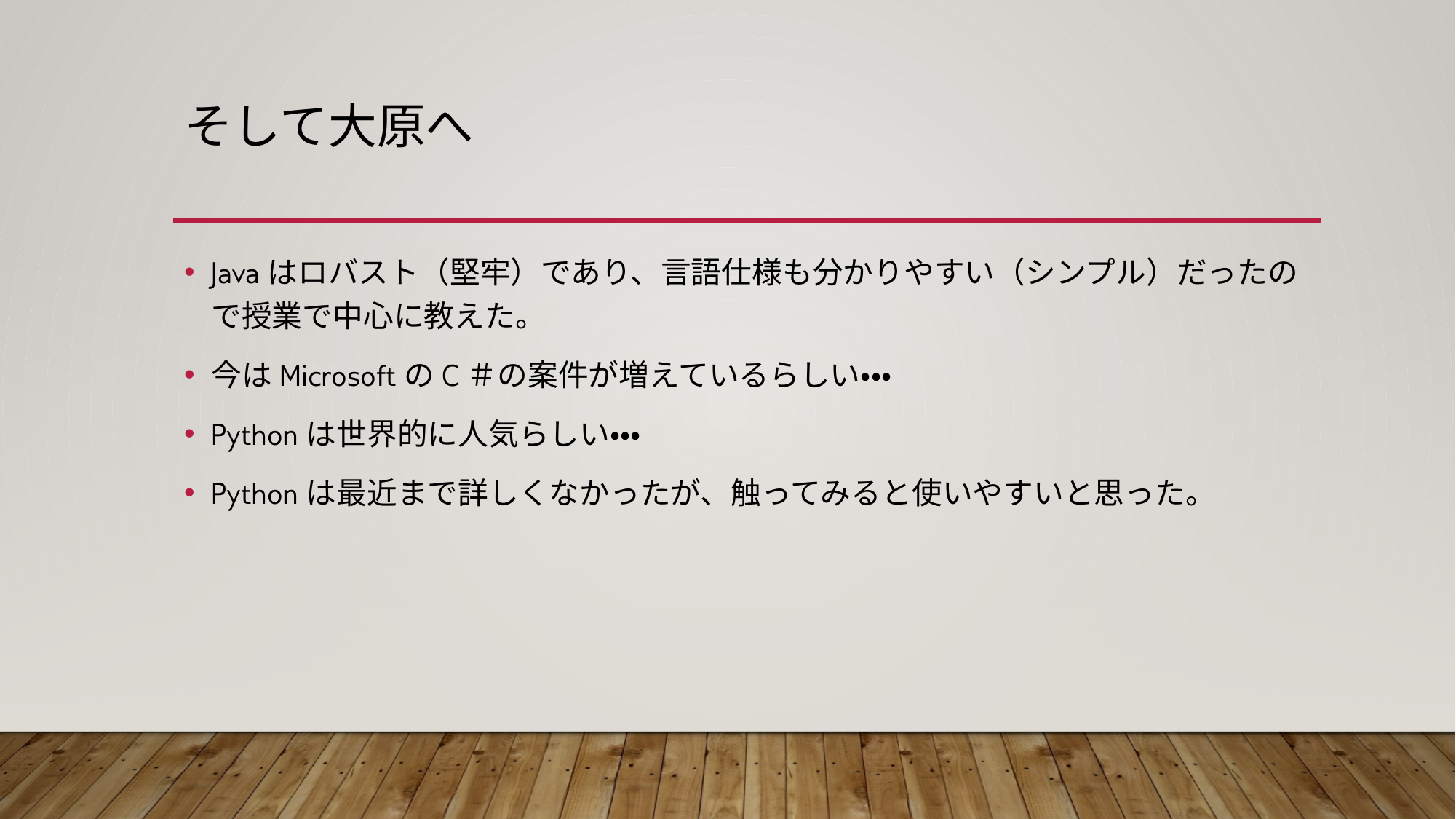

# そして大原へ
Javaはロバスト（堅牢）であり、言語仕様も分かりやすい（シンプル）だったので授業で中心に教えた。
今はMicrosoftのC＃の案件が増えているらしい・・・
Pythonは世界的に人気らしい・・・
Pythonは最近まで詳しくなかったが、触ってみると使いやすいと思った。